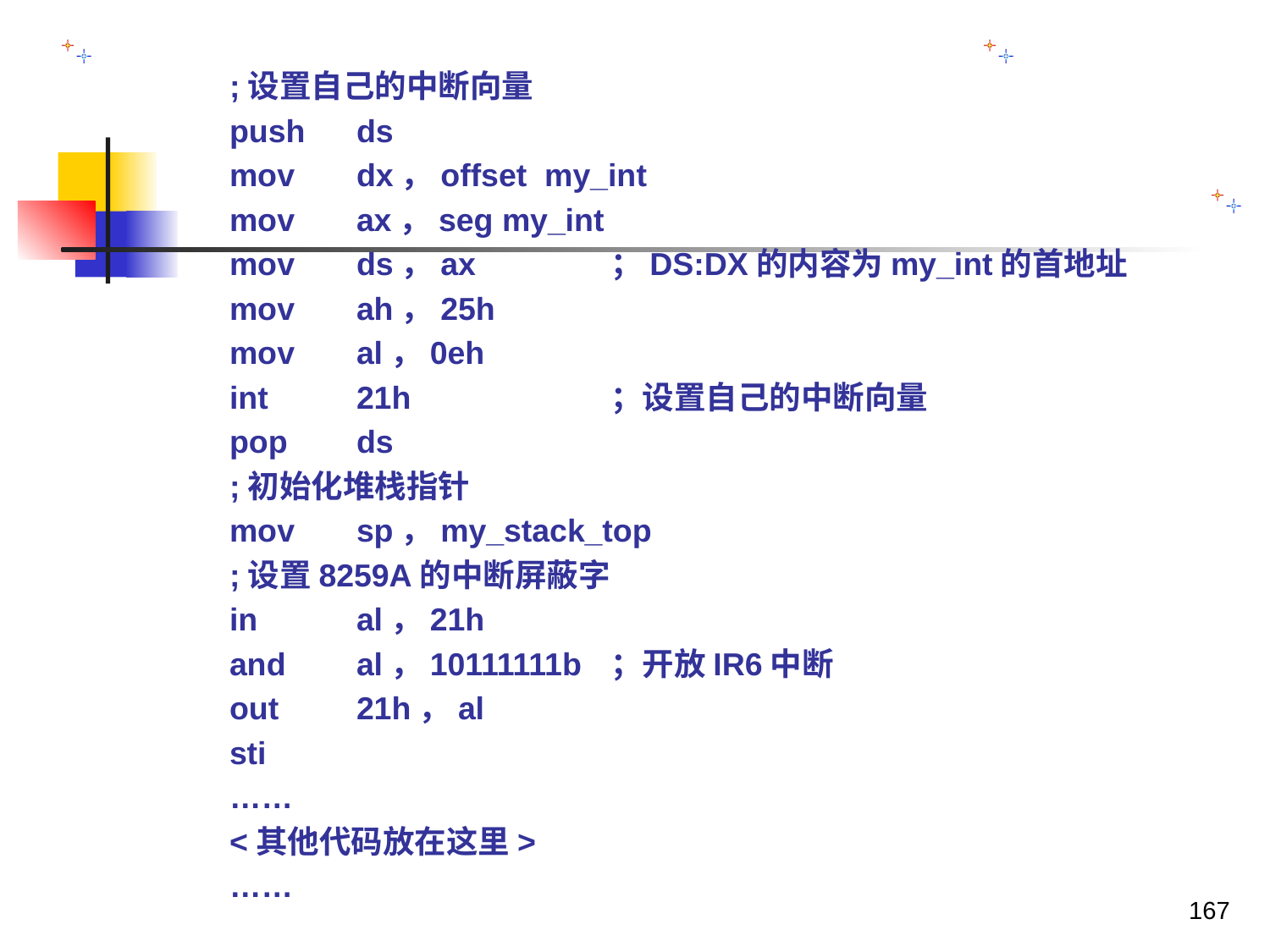

;设置自己的中断向量
		push	ds
		mov	dx，offset  my_int
		mov	ax，seg my_int
		mov	ds，ax		；DS:DX的内容为my_int的首地址
		mov	ah，25h
		mov	al，0eh
		int	21h	  	；设置自己的中断向量
		pop	ds
		;初始化堆栈指针
		mov	sp，my_stack_top
     		;设置8259A的中断屏蔽字
		in	al，21h
		and	al，10111111b	；开放IR6中断
		out	21h，al
		sti
		……
     		<其他代码放在这里>
     		……
167